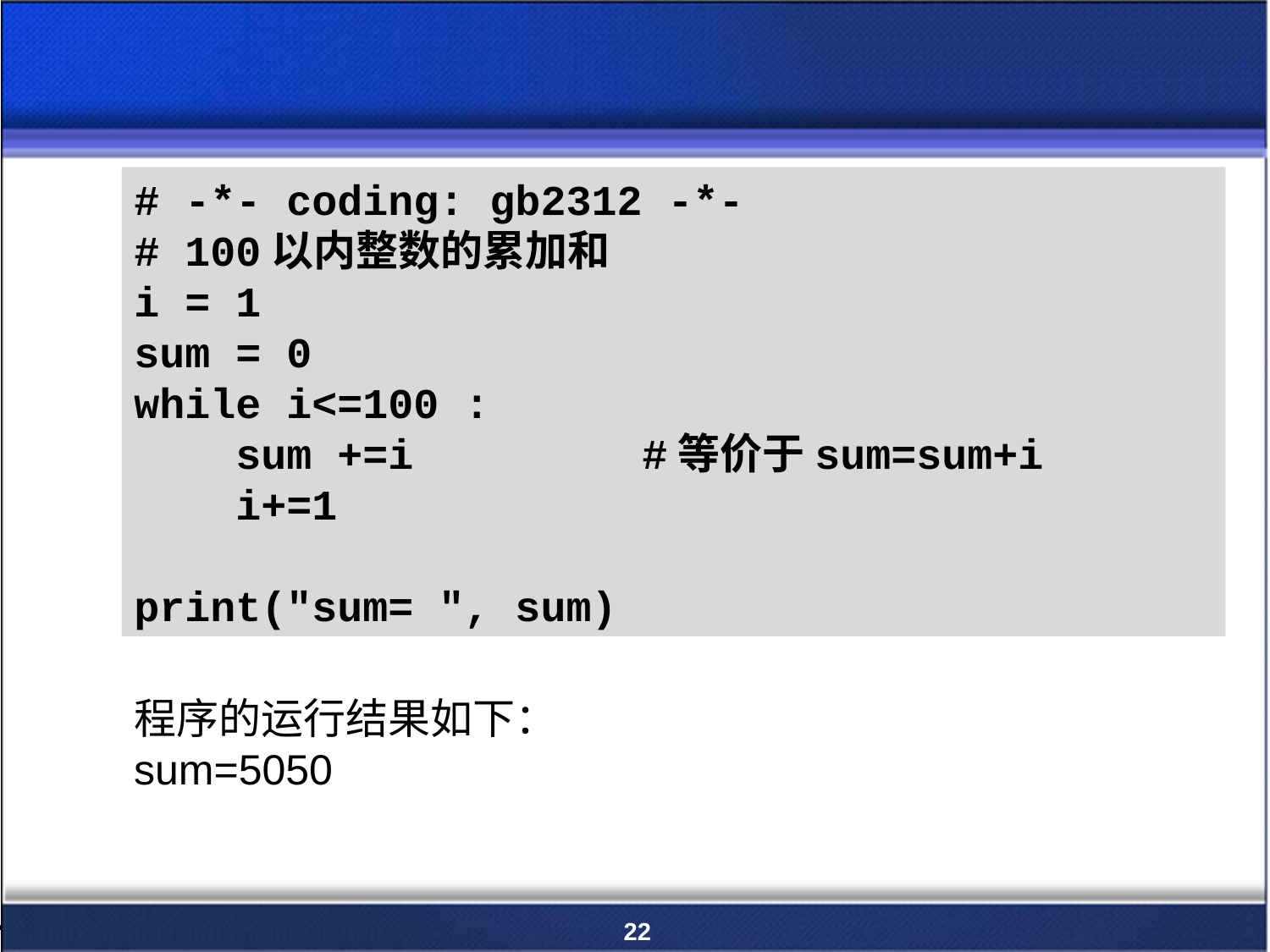

# -*- coding: gb2312 -*-
# 100以内整数的累加和
i = 1
sum = 0
while i<=100 :
    sum +=i		#等价于sum=sum+i
    i+=1

print("sum= ", sum)
程序的运行结果如下：
sum=5050
22